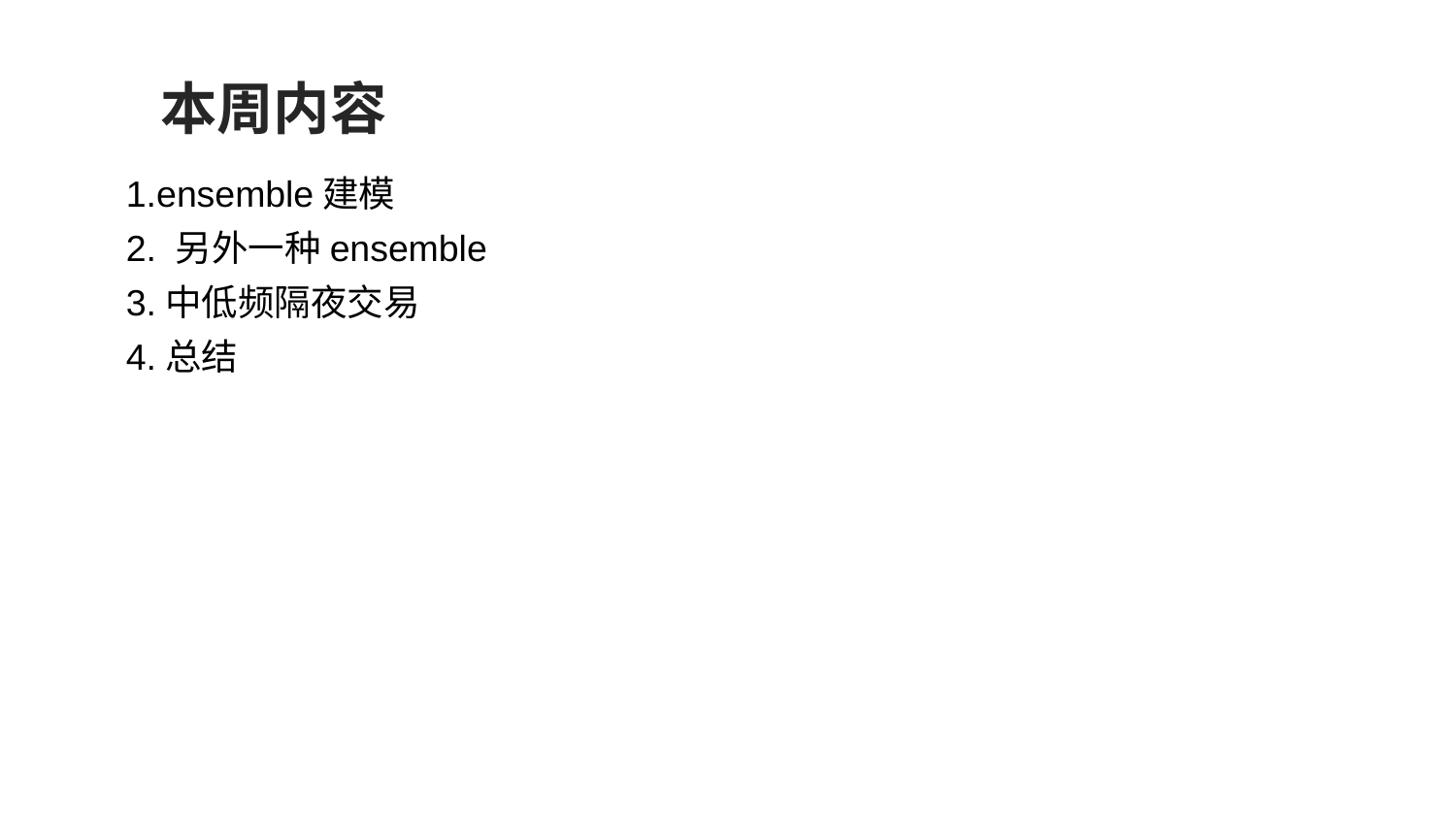

# 本周内容
1.ensemble建模
2. 另外一种ensemble
3.中低频隔夜交易
4.总结